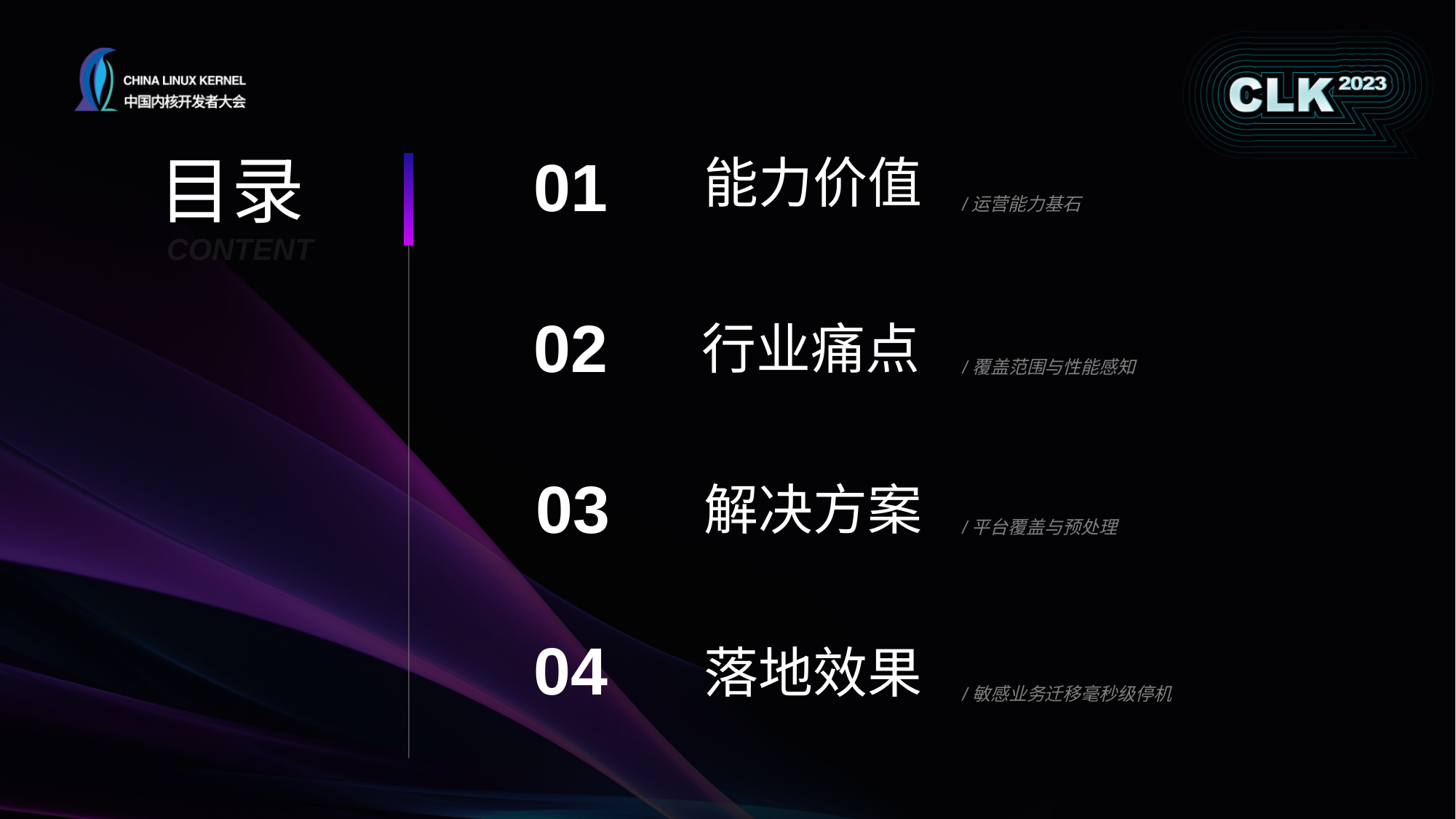

目录
01
能力价值

/运营能力基石
CONTENT
02
行业痛点
/覆盖范围与性能感知
03
解决方案
/平台覆盖与预处理
04
落地效果
/敏感业务迁移毫秒级停机